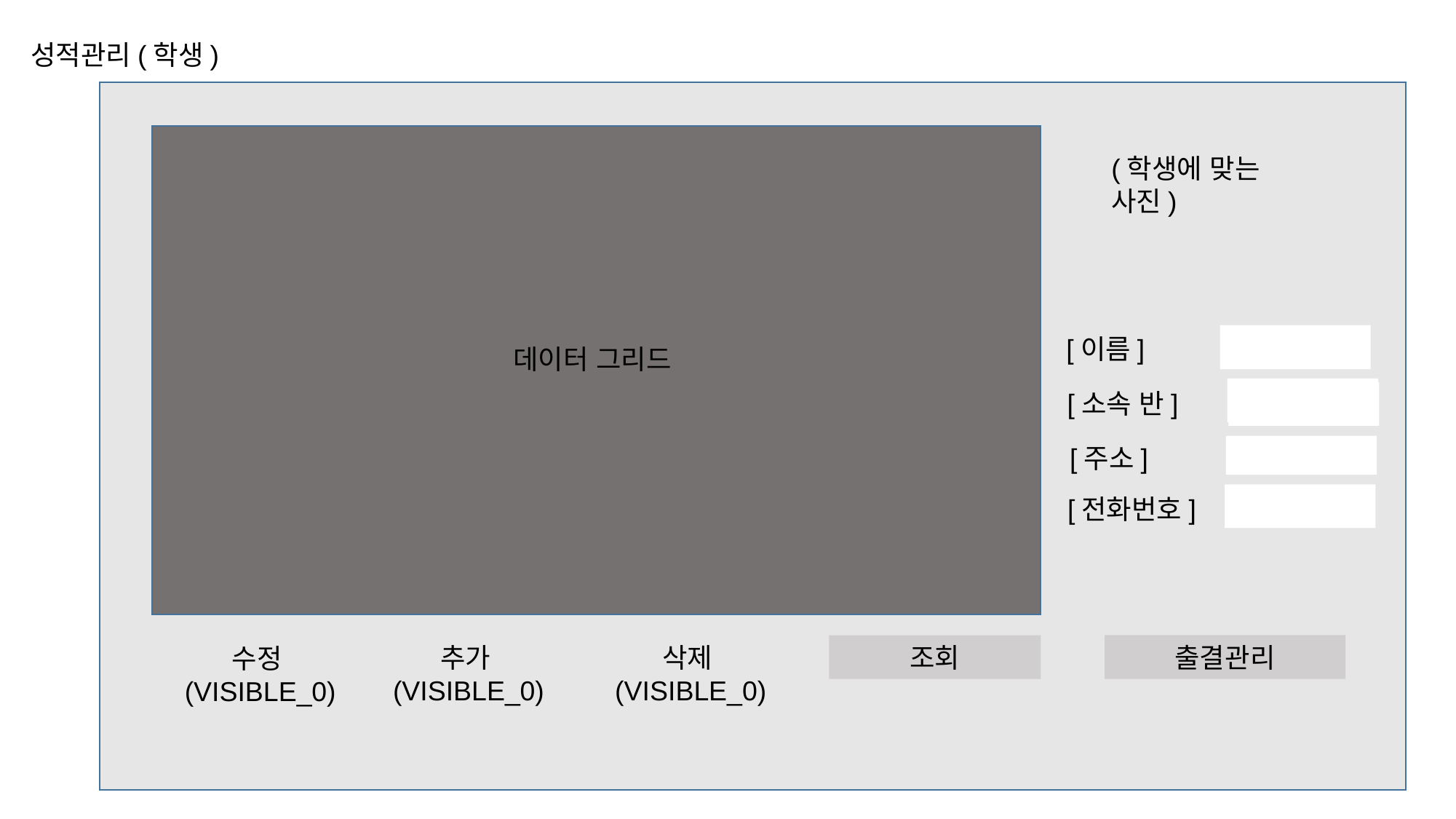

성적관리(학생)

(학생에 맞는 사진)

[이름]
데이터 그리드

[소속 반]

[주소]

[전화번호]
추가(VISIBLE_0)
삭제(VISIBLE_0)
출결관리
조회
수정(VISIBLE_0)